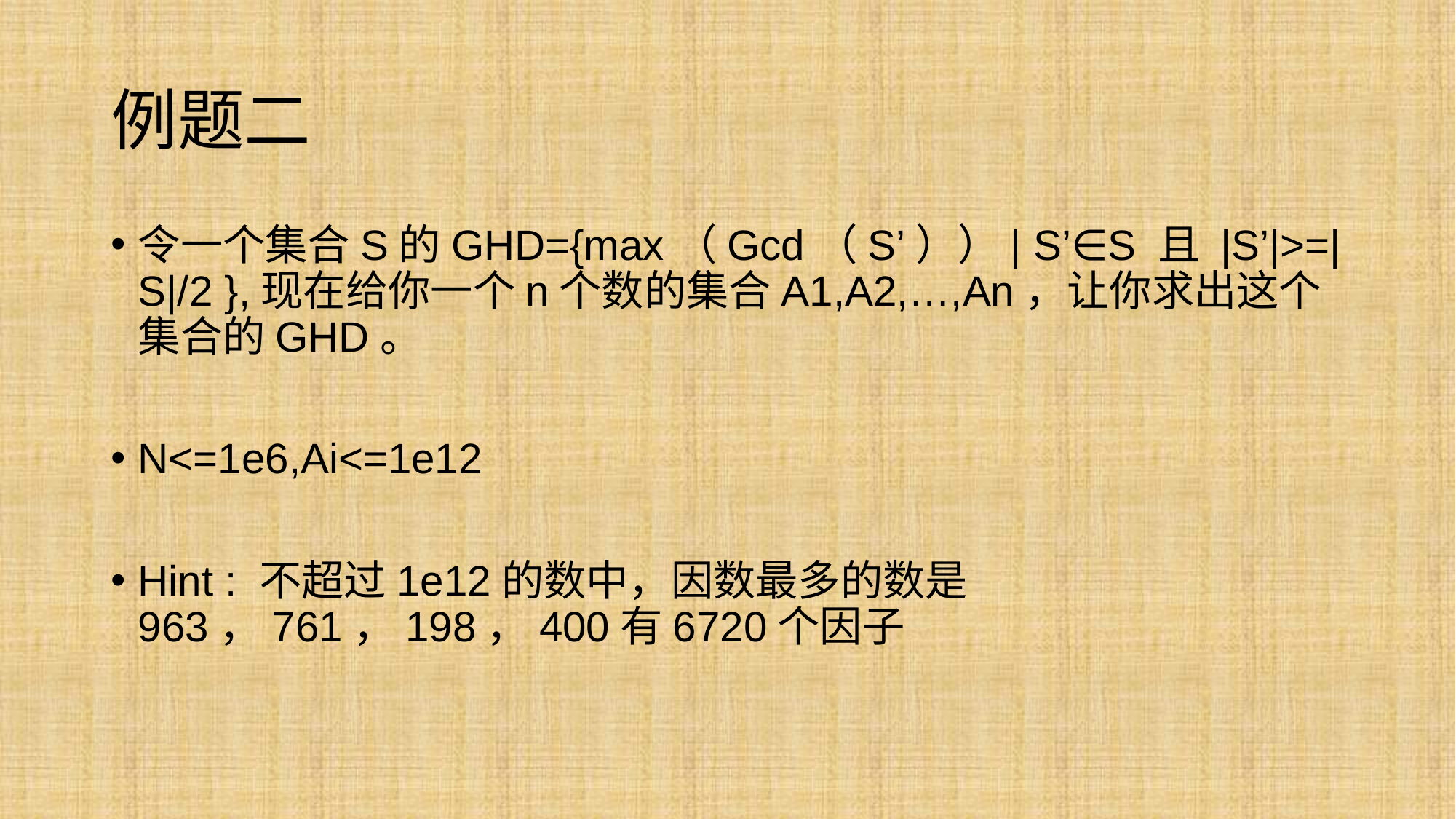

# 例题二
令一个集合S的GHD={max（Gcd（S’））| S’∈S 且 |S’|>=|S|/2 },现在给你一个n个数的集合A1,A2,…,An，让你求出这个集合的GHD。

N<=1e6,Ai<=1e12

Hint : 不超过1e12的数中，因数最多的数是963，761，198，400有6720个因子